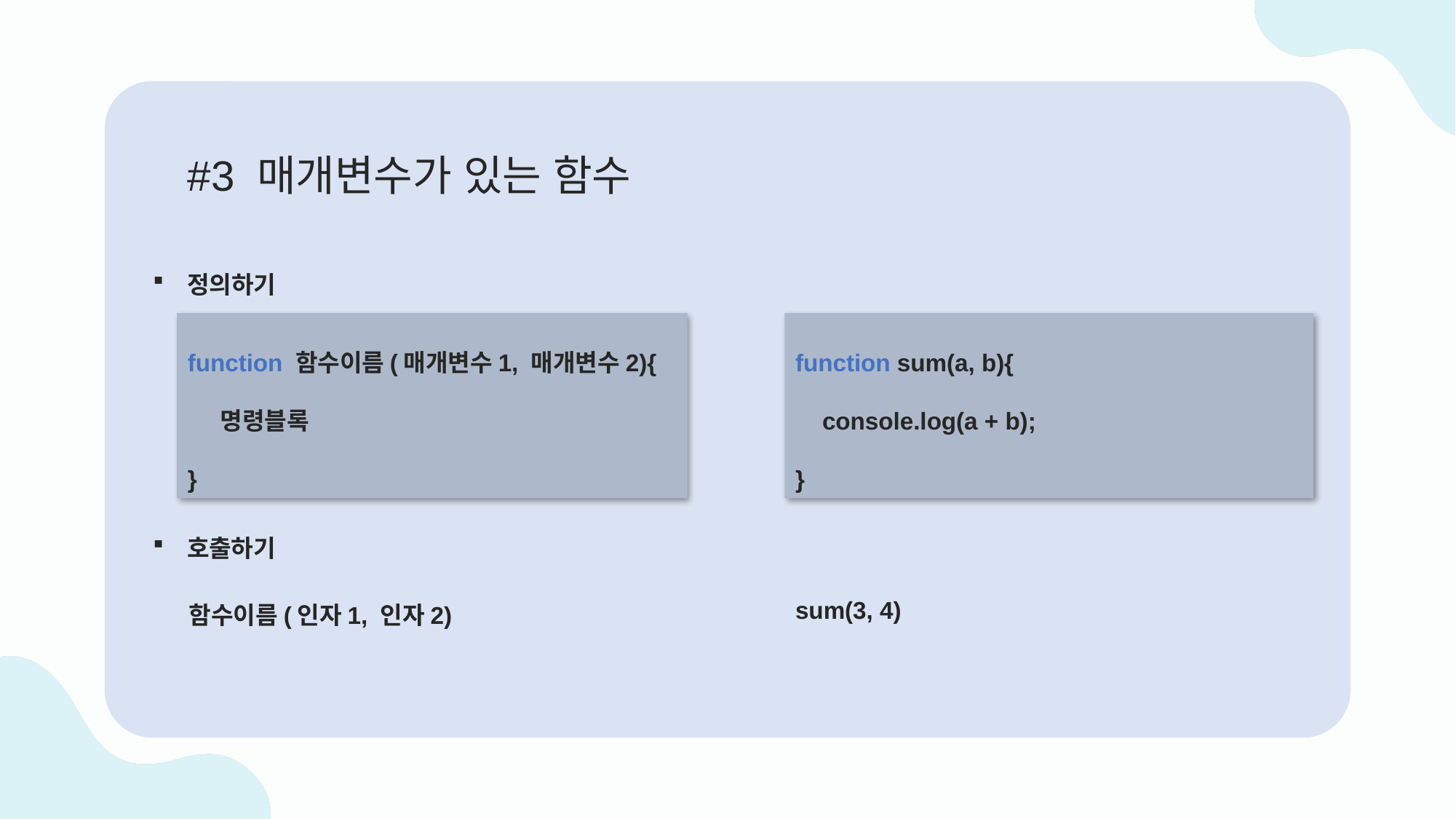

#3 매개변수가 있는 함수
정의하기
function 함수이름(매개변수1, 매개변수2){
    명령블록
}
function sum(a, b){
    console.log(a + b);
}
호출하기
sum(3, 4)
함수이름(인자1, 인자2)